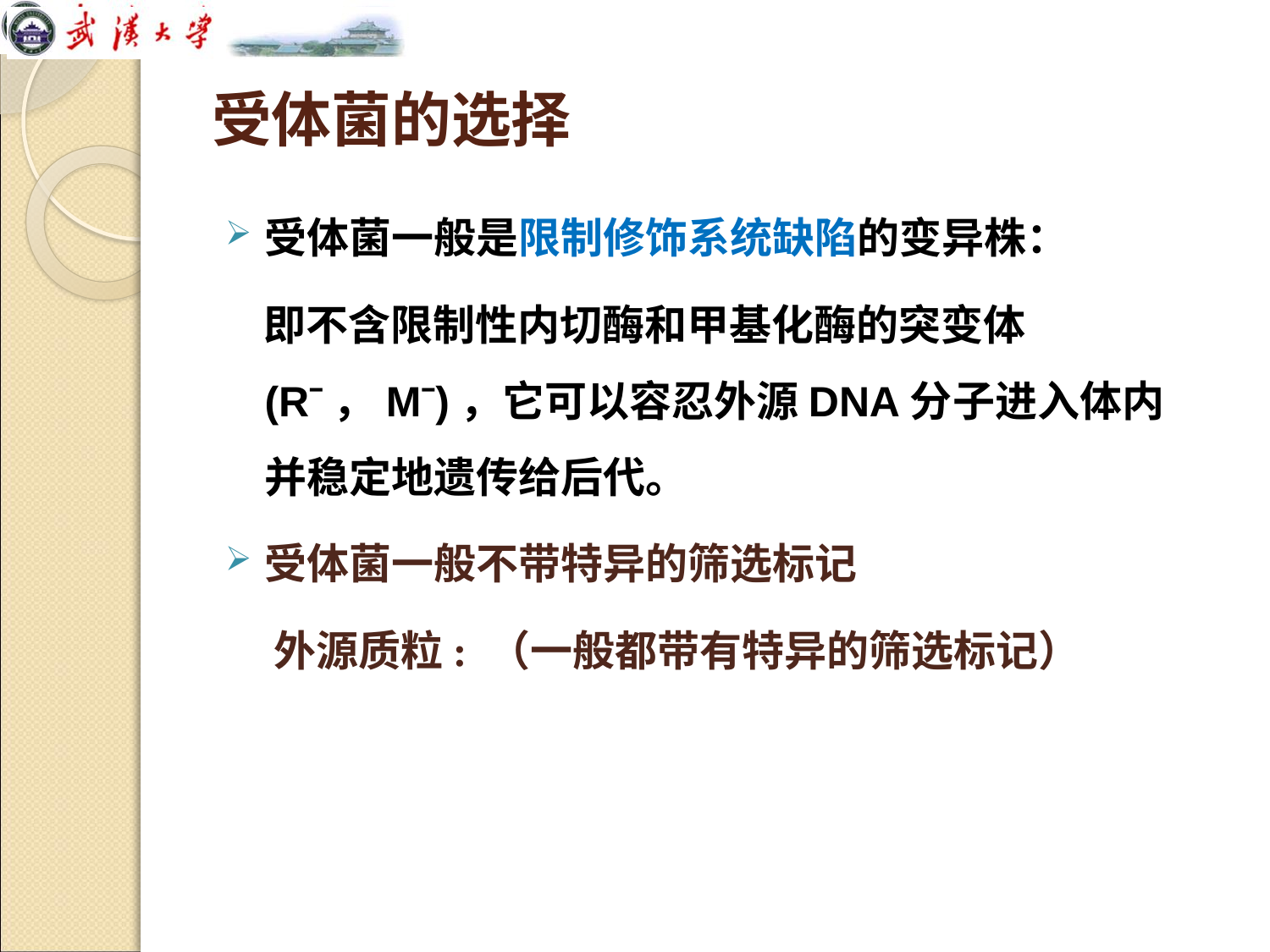

# 受体菌的选择
受体菌一般是限制修饰系统缺陷的变异株：
   即不含限制性内切酶和甲基化酶的突变体(Rˉ，Mˉ)，它可以容忍外源DNA分子进入体内并稳定地遗传给后代。
受体菌一般不带特异的筛选标记
    外源质粒: （一般都带有特异的筛选标记）